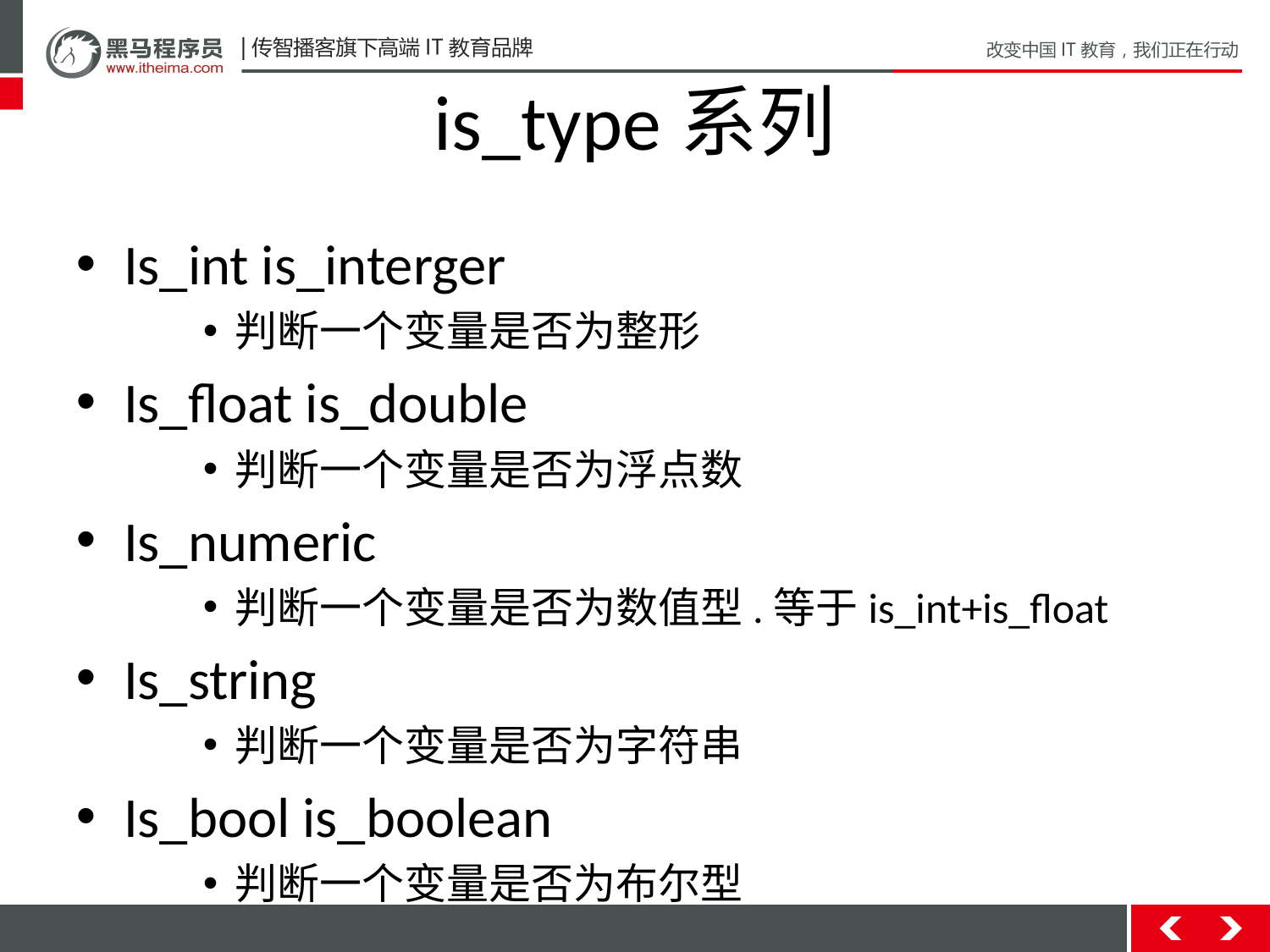

# is_type系列
Is_int is_interger
判断一个变量是否为整形
Is_float is_double
判断一个变量是否为浮点数
Is_numeric
判断一个变量是否为数值型.等于is_int+is_float
Is_string
判断一个变量是否为字符串
Is_bool is_boolean
判断一个变量是否为布尔型